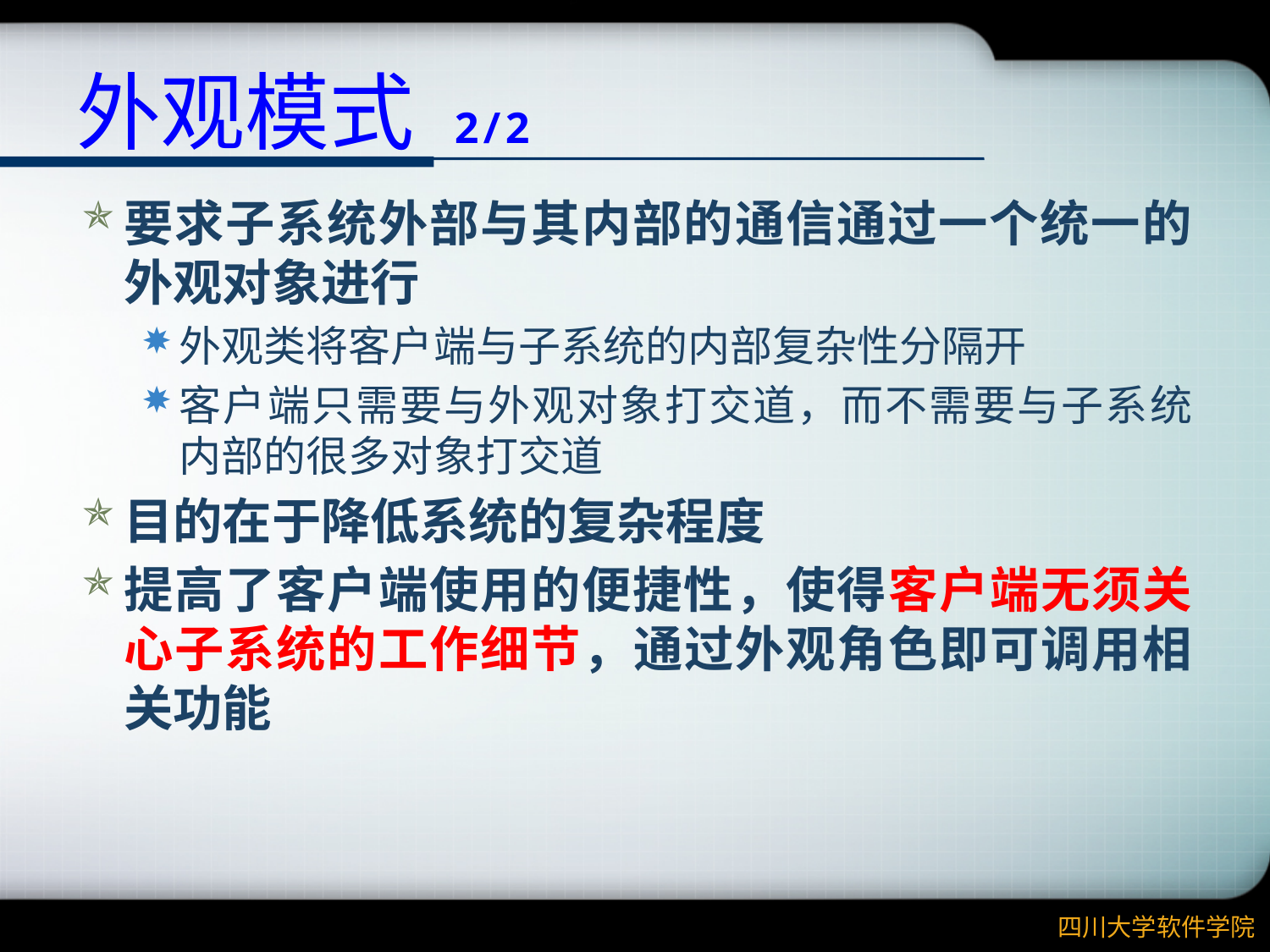

# 外观模式 2/2
要求子系统外部与其内部的通信通过一个统一的外观对象进行
外观类将客户端与子系统的内部复杂性分隔开
客户端只需要与外观对象打交道，而不需要与子系统内部的很多对象打交道
目的在于降低系统的复杂程度
提高了客户端使用的便捷性，使得客户端无须关心子系统的工作细节，通过外观角色即可调用相关功能